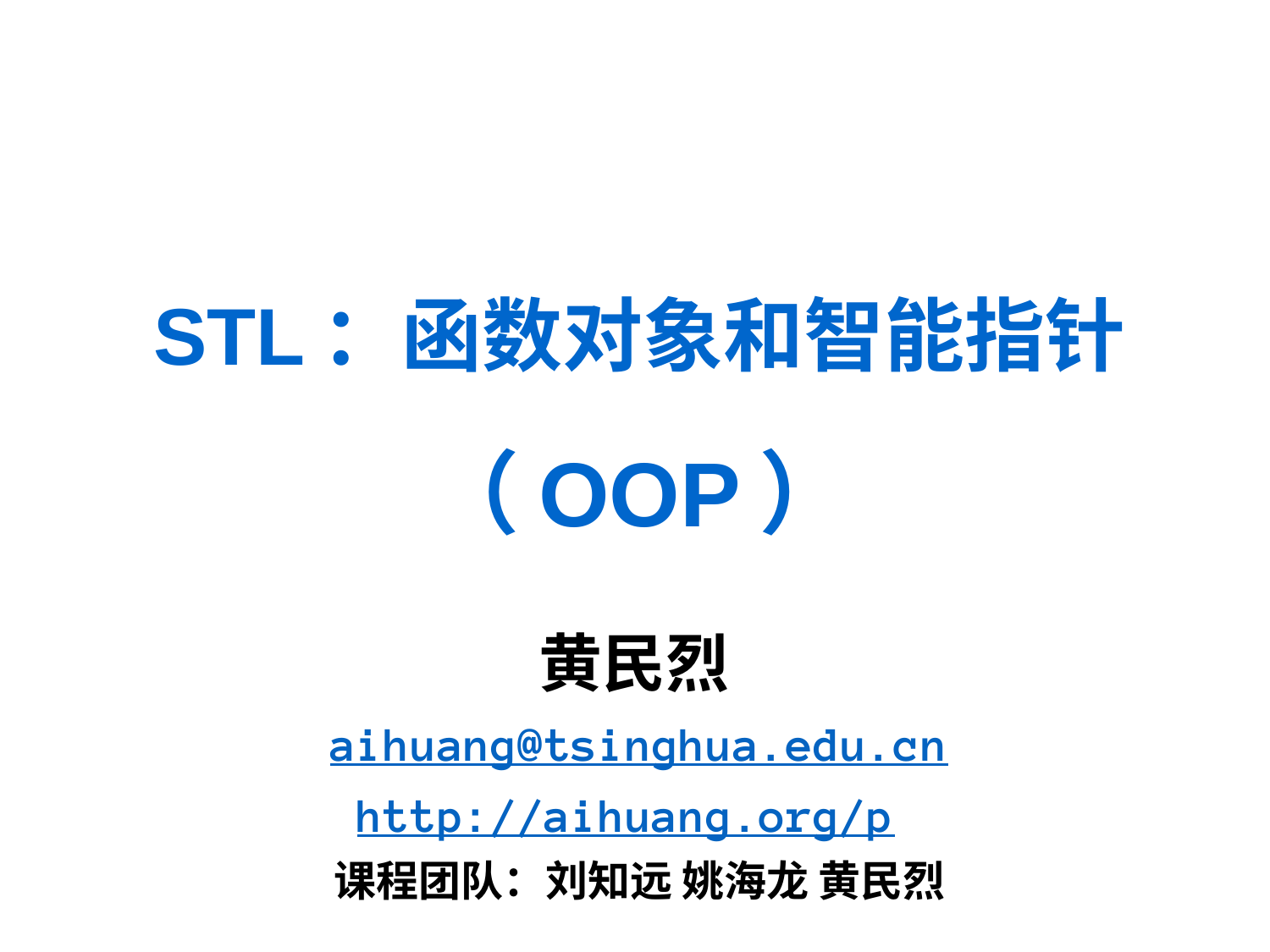

# STL：函数对象和智能指针 （OOP）
黄民烈
aihuang@tsinghua.edu.cn
http://aihuang.org/p
课程团队：刘知远 姚海龙 黄民烈